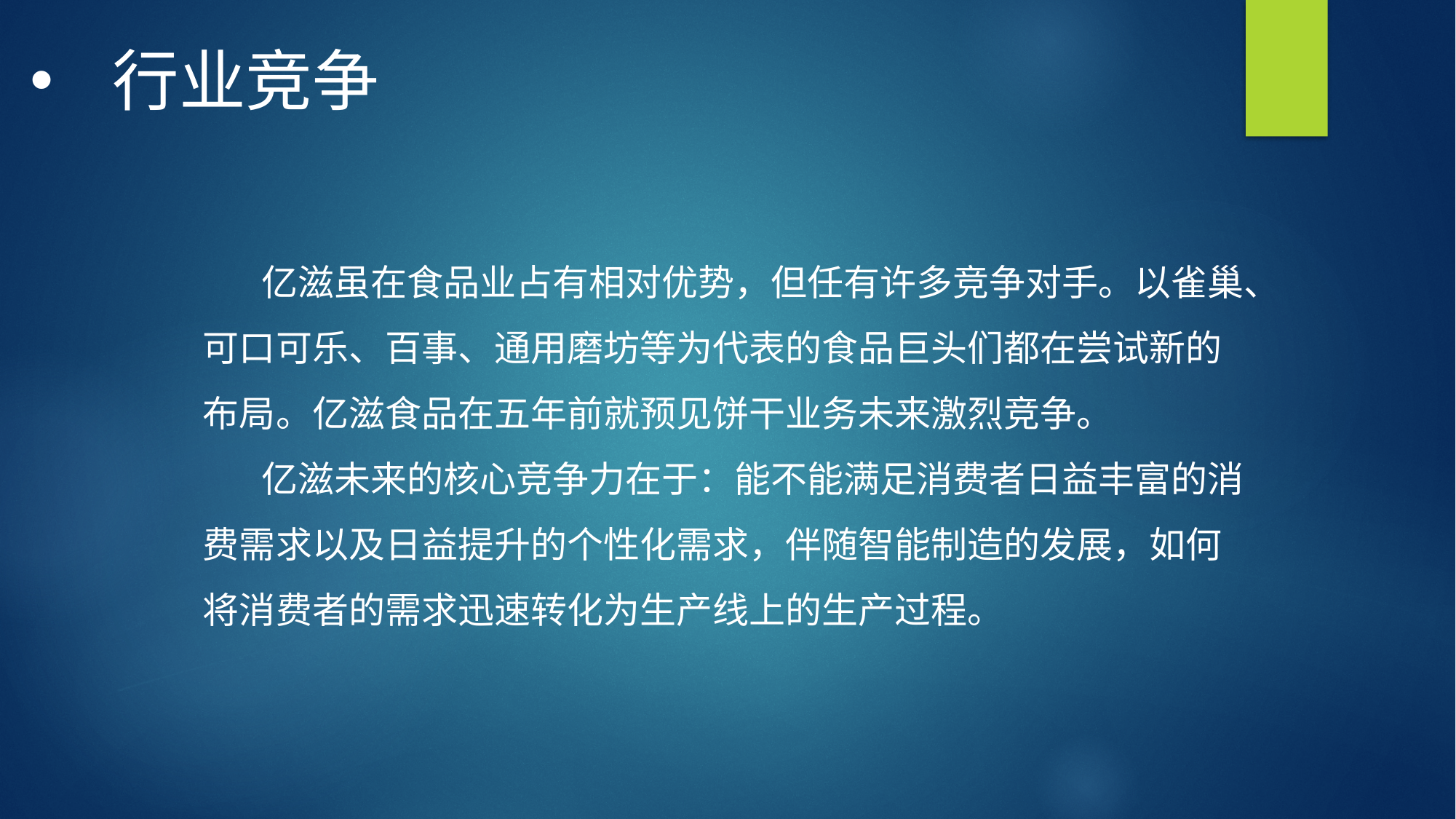

行业竞争
  亿滋虽在食品业占有相对优势，但任有许多竞争对手。以雀巢、可口可乐、百事、通用磨坊等为代表的食品巨头们都在尝试新的布局。亿滋食品在五年前就预见饼干业务未来激烈竞争。
  亿滋未来的核心竞争力在于：能不能满足消费者日益丰富的消费需求以及日益提升的个性化需求，伴随智能制造的发展，如何将消费者的需求迅速转化为生产线上的生产过程。